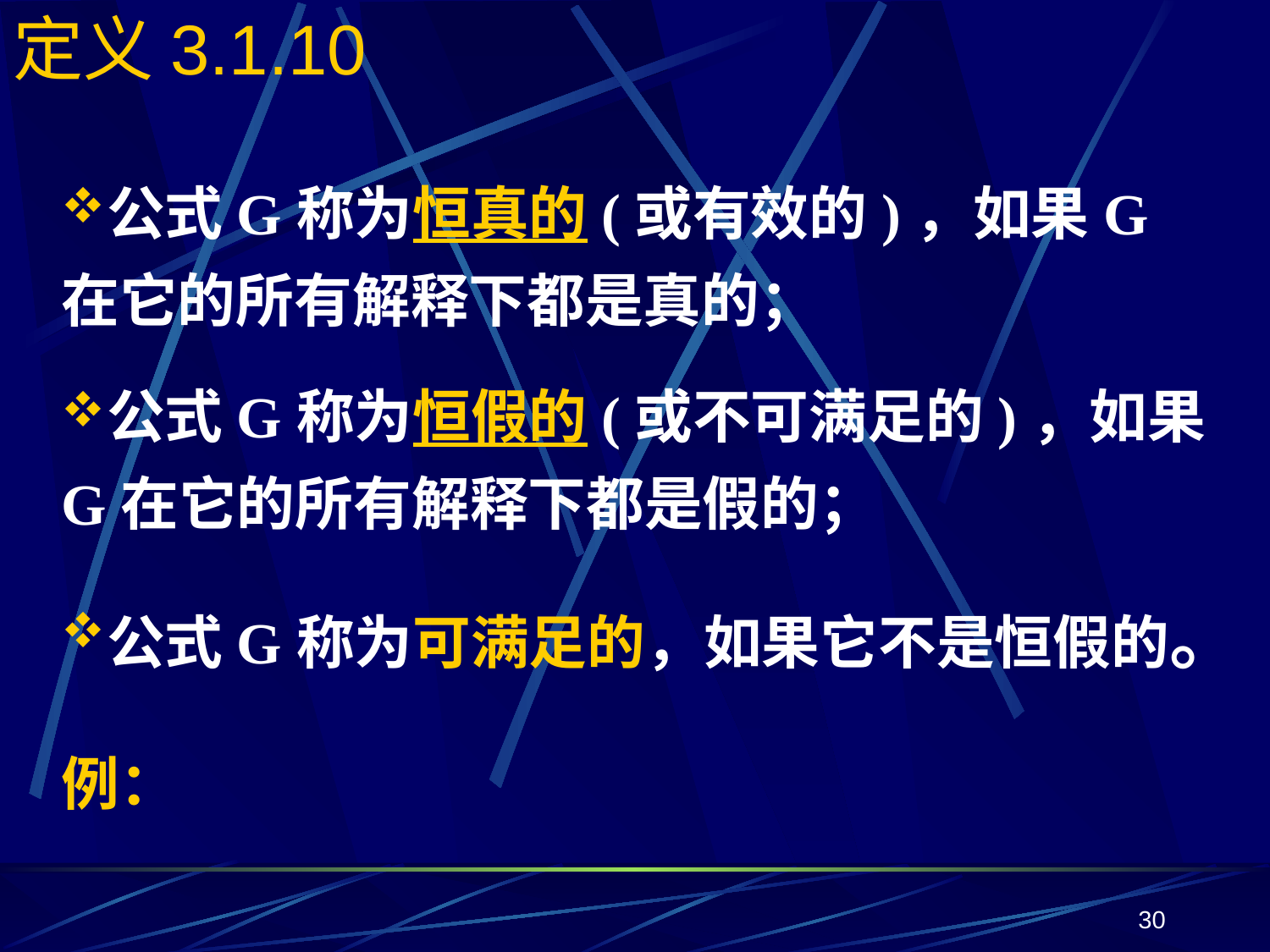

# 定义3.1.10
公式G称为恒真的(或有效的)，如果G在它的所有解释下都是真的；
公式G称为恒假的(或不可满足的)，如果G在它的所有解释下都是假的；
公式G称为可满足的，如果它不是恒假的。
例：

30